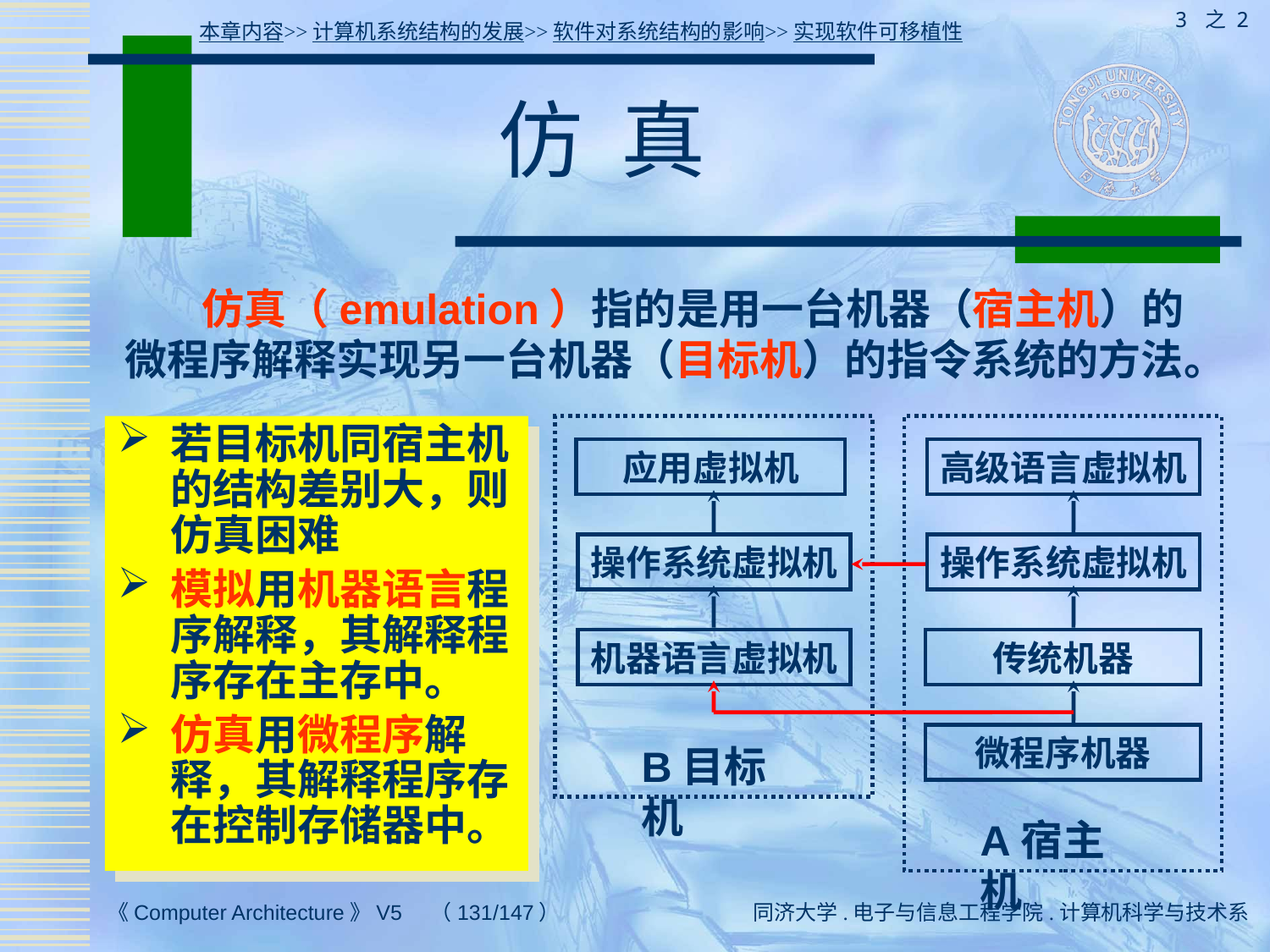

3 之 2
本章内容>>计算机系统结构的发展>>软件对系统结构的影响>>实现软件可移植性
# 仿  真
       仿真（emulation）指的是用一台机器（宿主机）的微程序解释实现另一台机器（目标机）的指令系统的方法。
若目标机同宿主机的结构差别大，则仿真困难
模拟用机器语言程序解释，其解释程序存在主存中。
仿真用微程序解释，其解释程序存在控制存储器中。

应用虚拟机
高级语言虚拟机

操作系统虚拟机
操作系统虚拟机

机器语言虚拟机
传统机器

微程序机器
B目标机
A宿主机